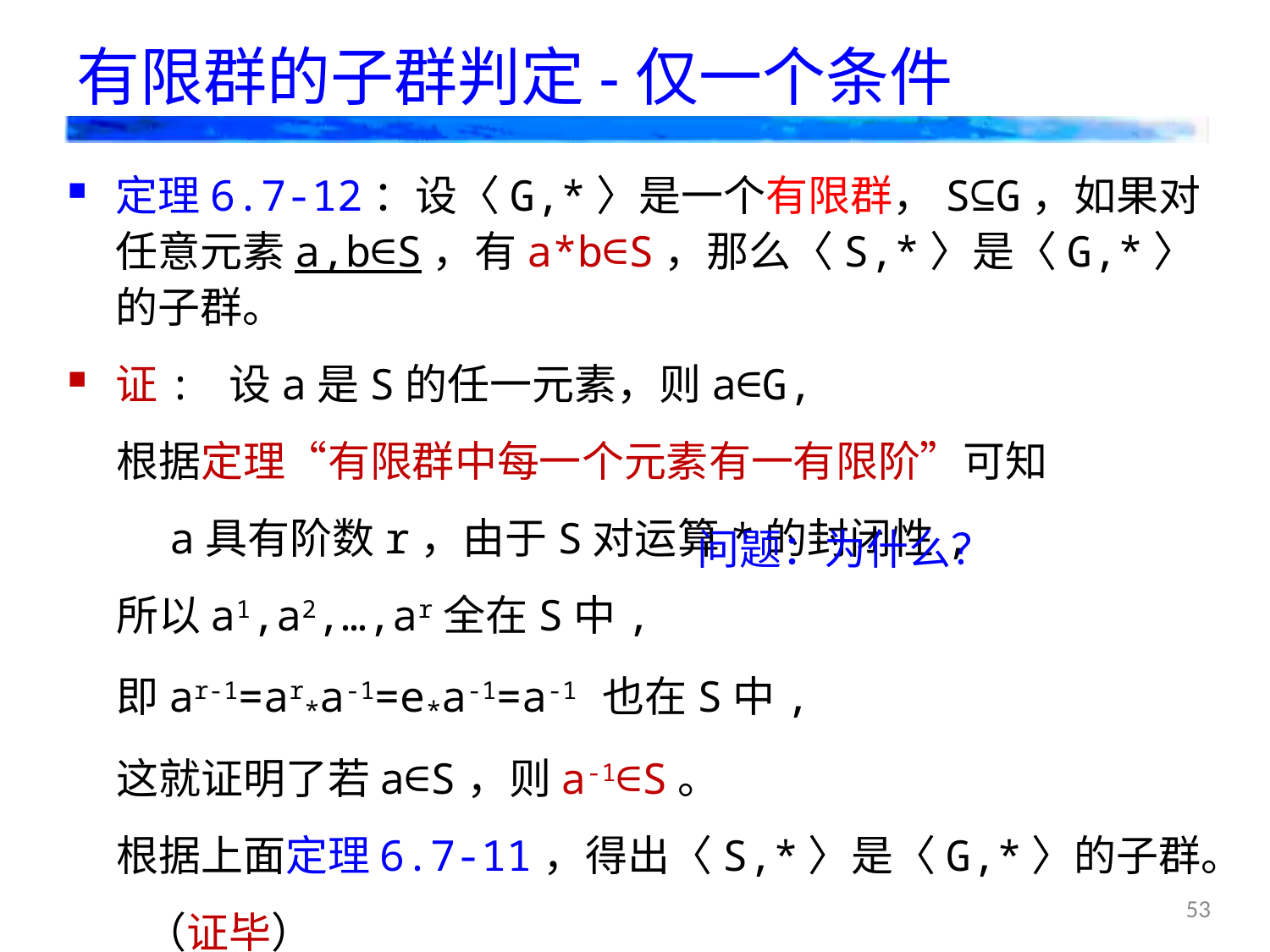

# 有限群的子群判定-仅一个条件
定理6.7-12：设〈G,*〉是一个有限群，S⊆G，如果对任意元素a,b∈S，有a*b∈S，那么〈S,*〉是〈G,*〉的子群。
证: 设a是S的任一元素，则a∈G,
    根据定理“有限群中每一个元素有一有限阶”可知
    a具有阶数r，由于S对运算*的封闭性,
    所以a1,a2,…,ar全在S中,
    即ar-1=ar*a-1=e*a-1=a-1 也在S中,
    这就证明了若a∈S，则a-1∈S。
    根据上面定理6.7-11，得出〈S,*〉是〈G,*〉的子群。
（证毕）
问题：为什么？
53